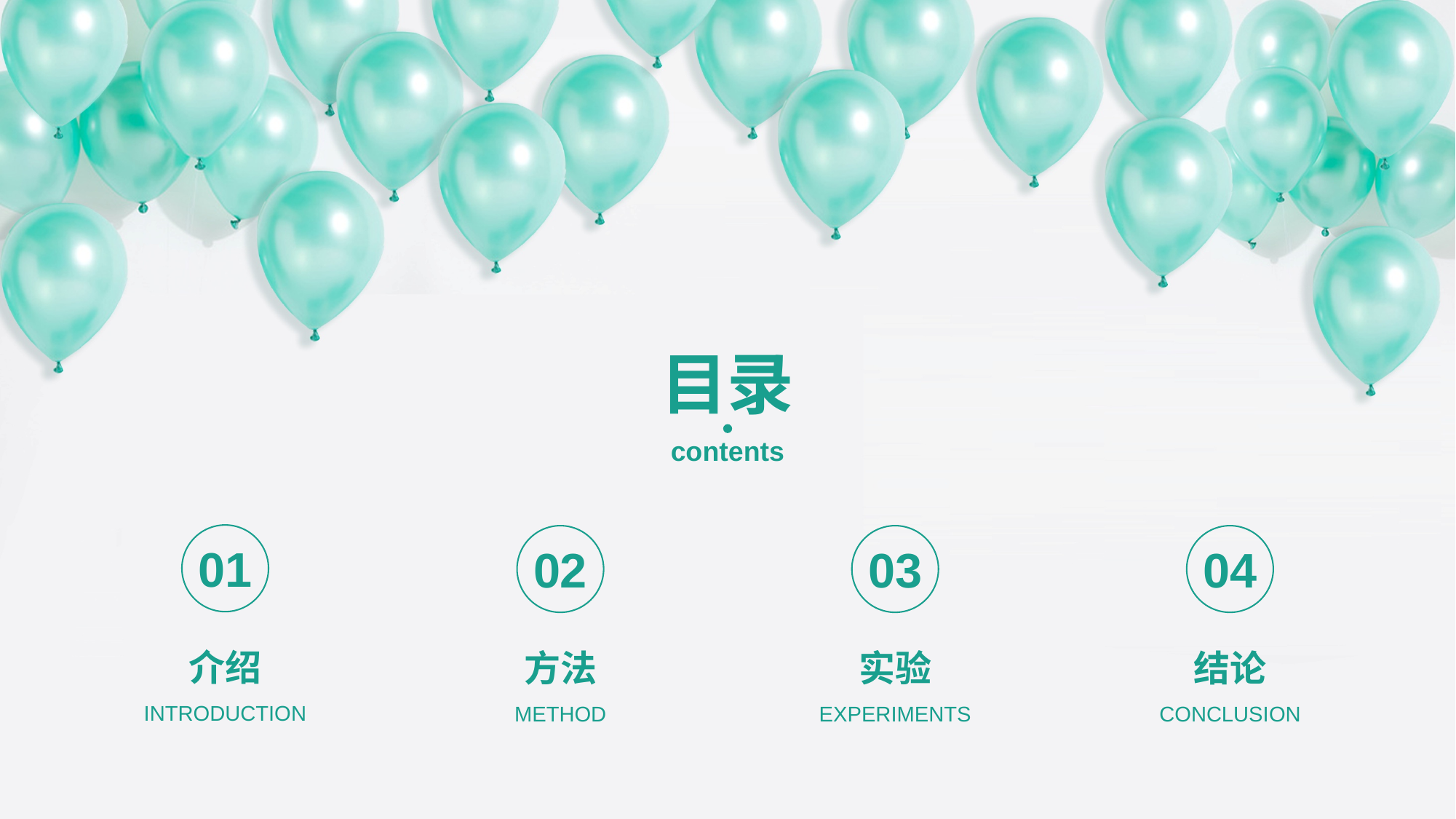

目录

contents

01

02

03

04
介绍

方法
实验
结论
INTRODUCTION
METHOD
EXPERIMENTS
CONCLUSION